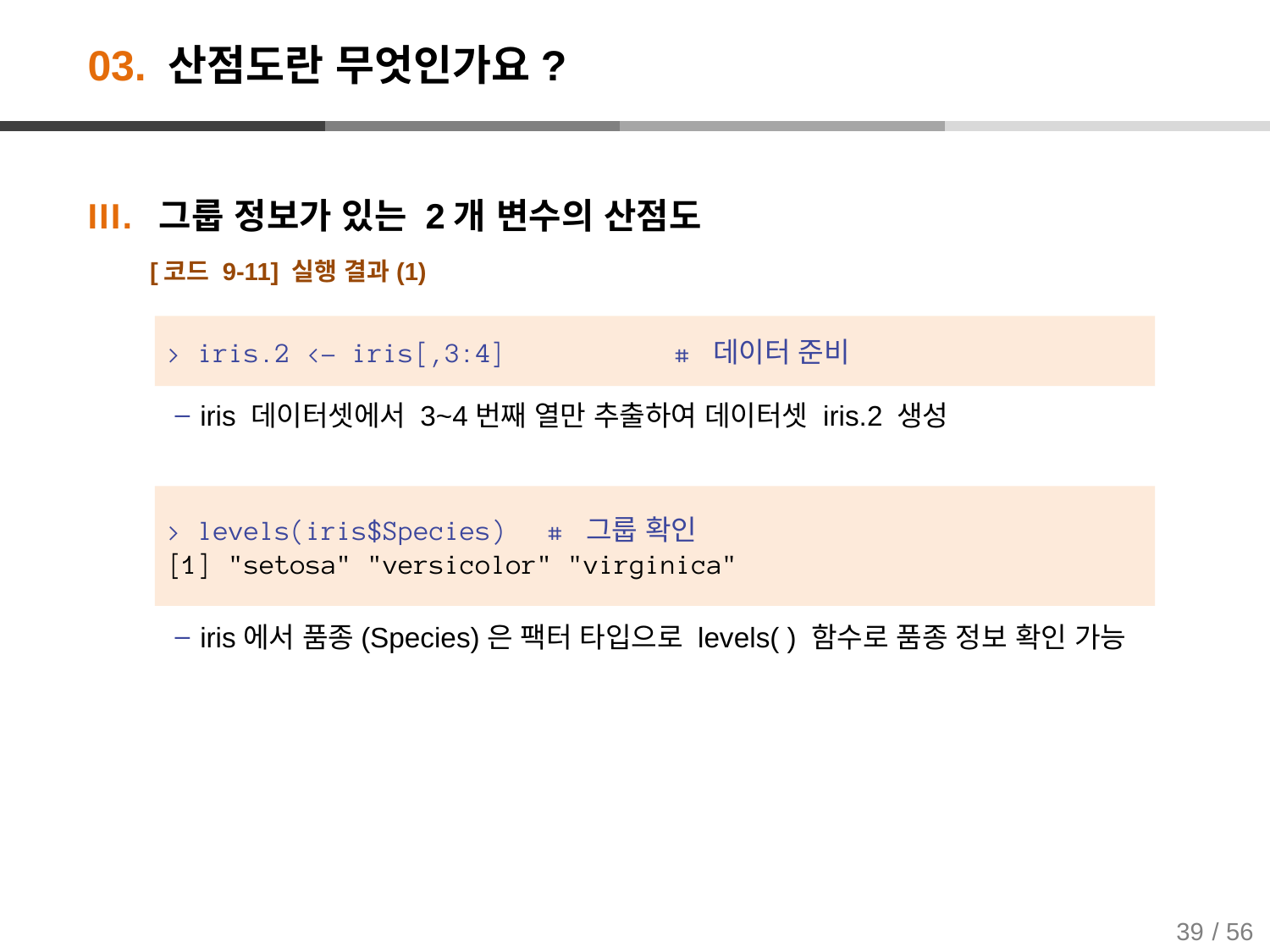

# 03. 산점도란 무엇인가요?
그룹 정보가 있는 2개 변수의 산점도
[코드 9-11] 실행 결과(1)

iris 데이터셋에서 3~4번째 열만 추출하여 데이터셋 iris.2 생성

iris에서 품종(Species)은 팩터 타입으로 levels( ) 함수로 품종 정보 확인 가능
> iris.2 <- iris[,3:4] 		# 데이터 준비
> levels(iris$Species) 	# 그룹 확인
[1] "setosa" "versicolor" "virginica"